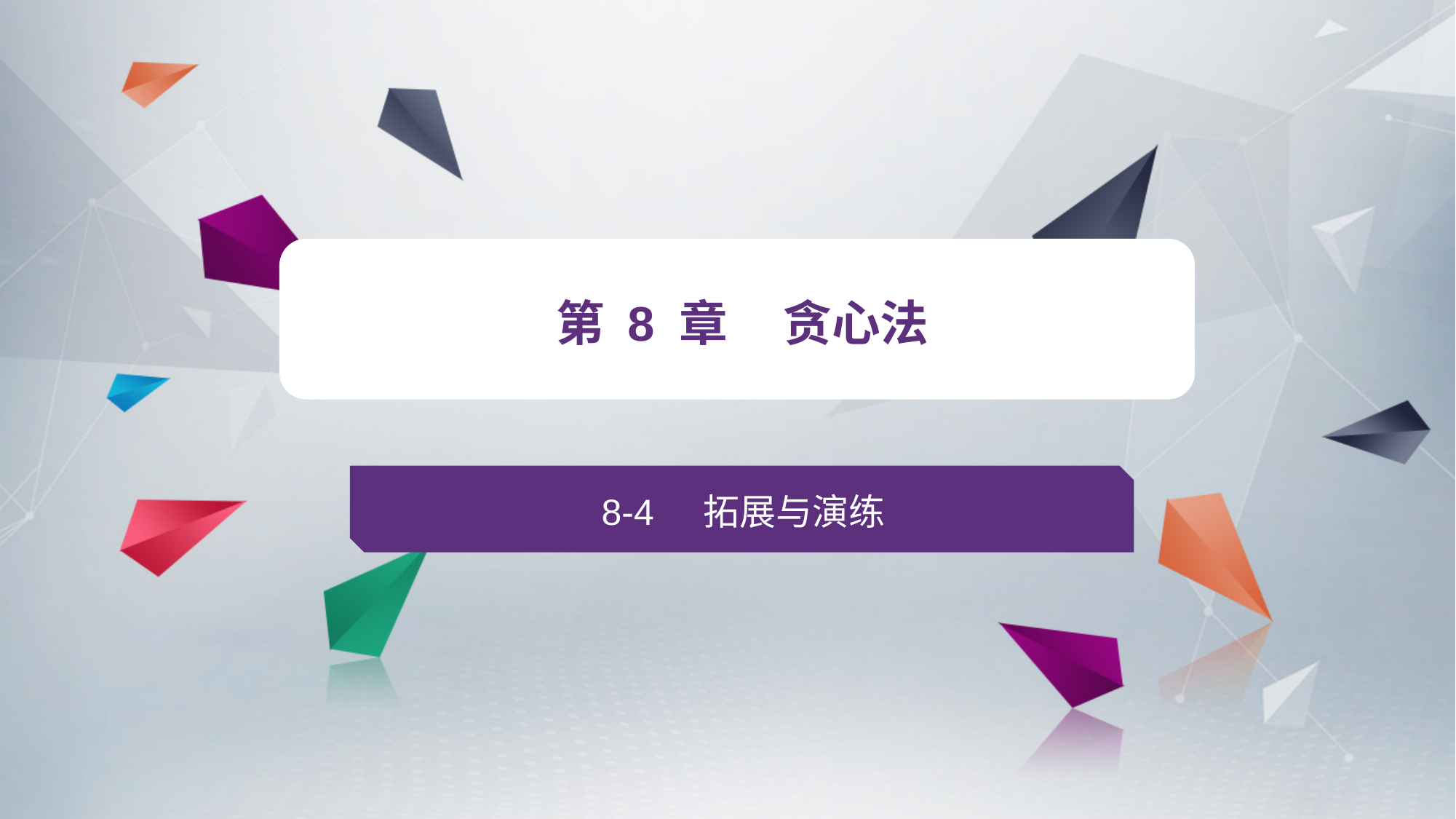

v
第 8 章     贪心法

8-4    拓展与演练